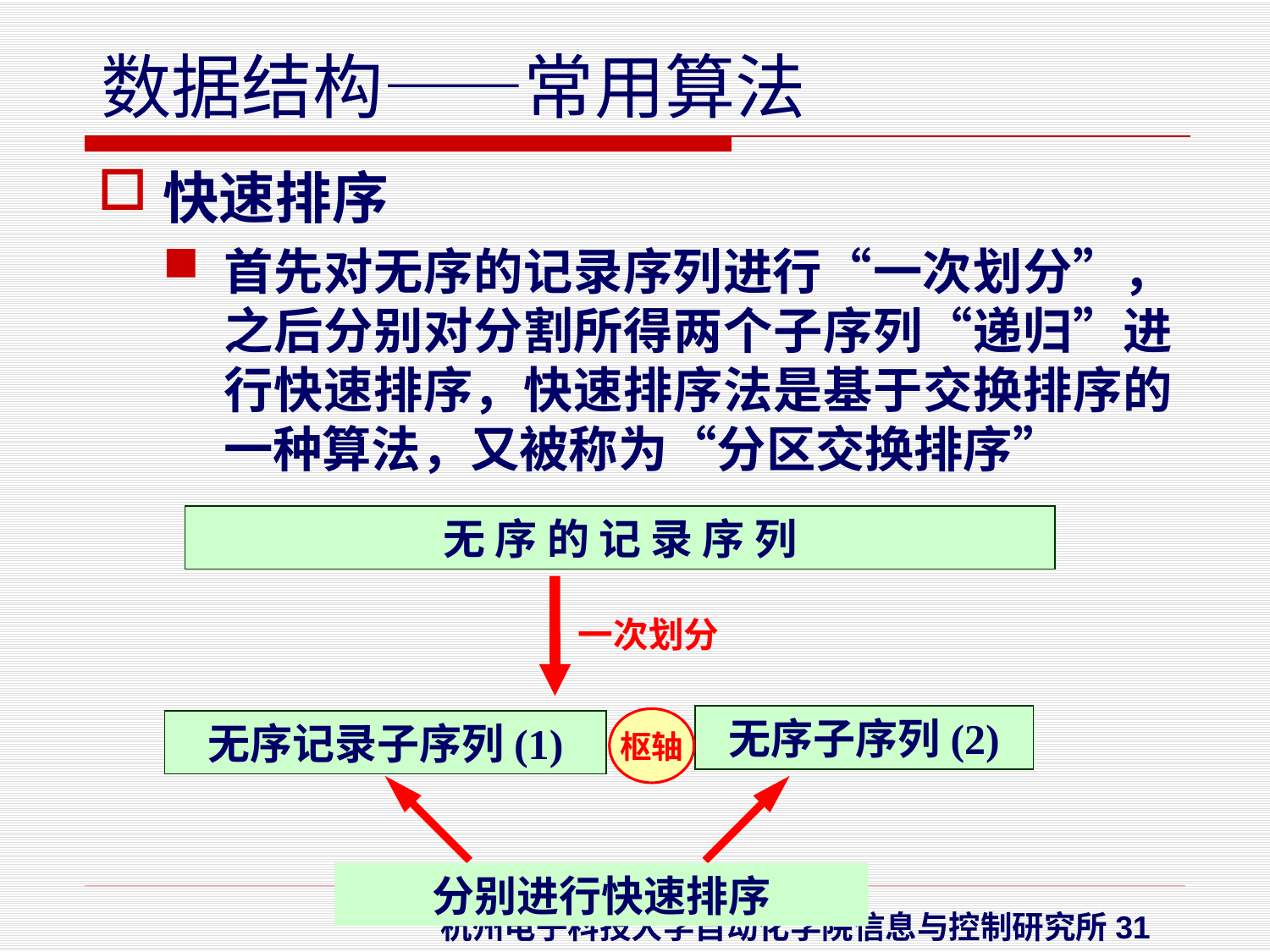

快速排序
首先对无序的记录序列进行“一次划分”，之后分别对分割所得两个子序列“递归”进行快速排序，快速排序法是基于交换排序的一种算法，又被称为“分区交换排序”
无 序 的 记 录 序 列

一次划分
无序子序列(2)
枢轴
无序记录子序列(1)

分别进行快速排序